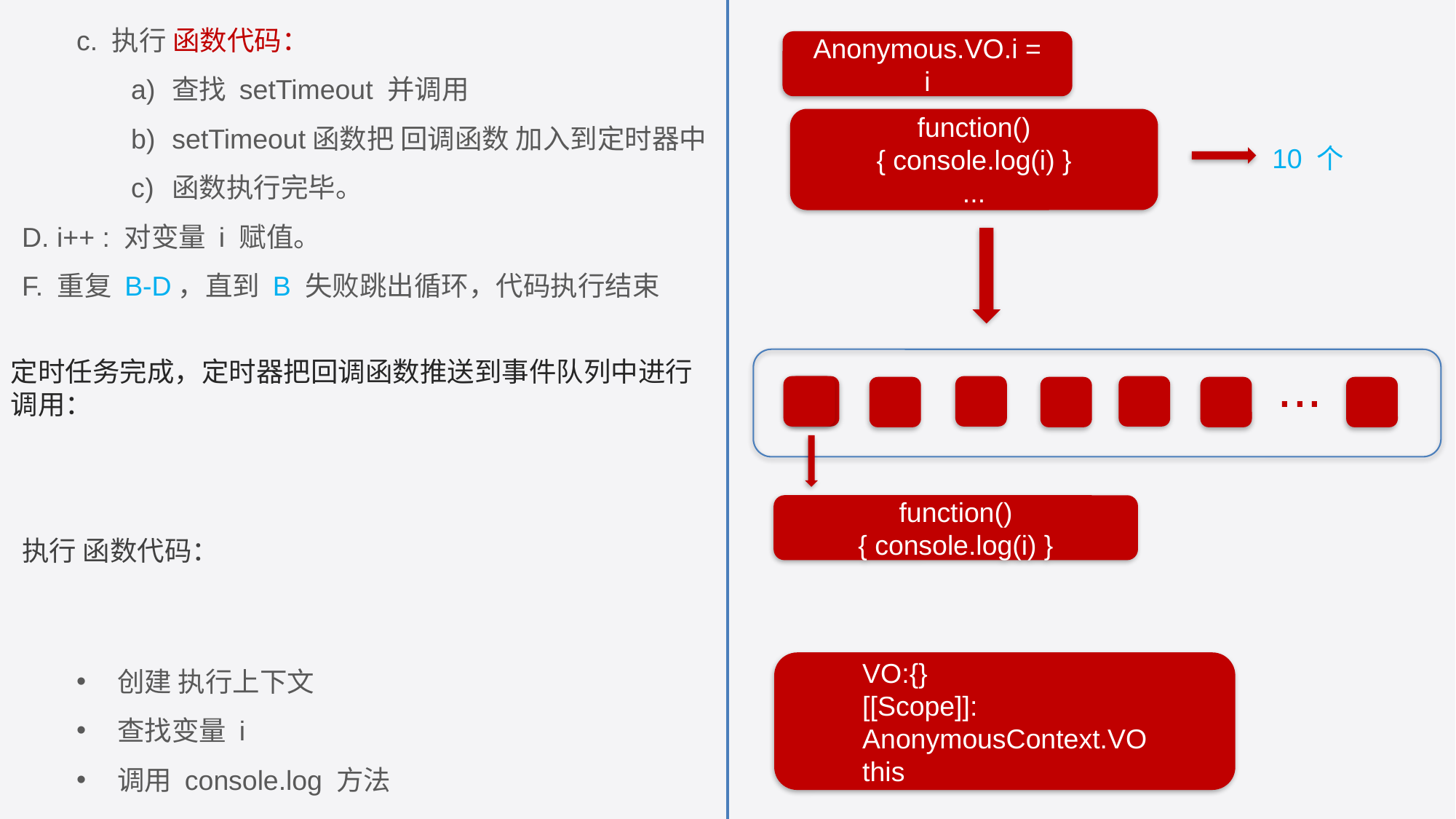

c. 执行 函数代码：
查找 setTimeout 并调用
setTimeout函数把 回调函数 加入到定时器中
函数执行完毕。
D. i++ : 对变量 i 赋值。
F. 重复 B-D，直到 B 失败跳出循环，代码执行结束

Anonymous.VO.i = i
function() { console.log(i) }
...
10 个

...
定时任务完成，定时器把回调函数推送到事件队列中进行调用：

function() { console.log(i) }

执行 函数代码：

创建 执行上下文
查找变量 i
调用 console.log 方法

VO:{}
[[Scope]]: AnonymousContext.VO
this